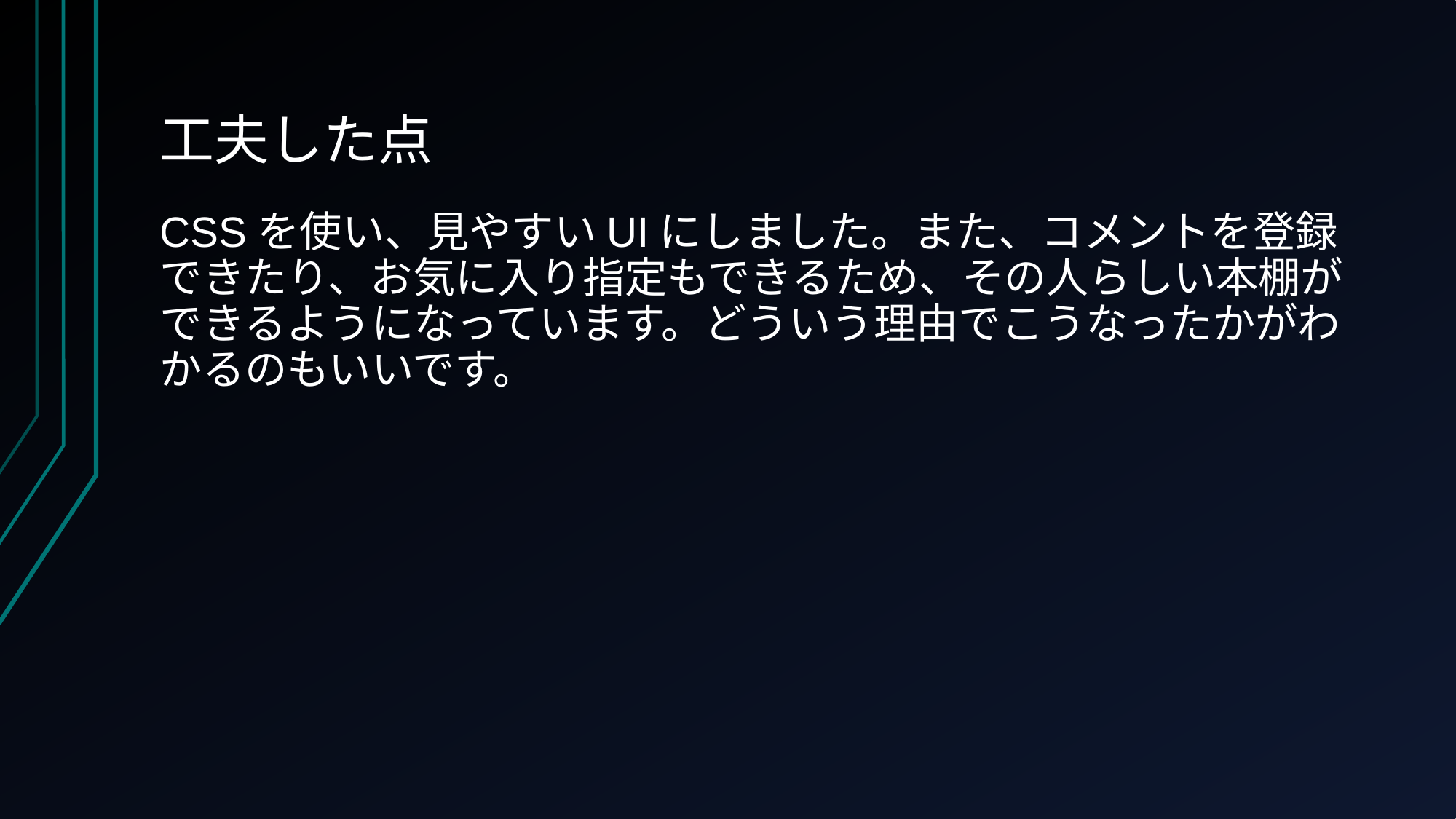

# 工夫した点
CSSを使い、見やすいUIにしました。また、コメントを登録できたり、お気に入り指定もできるため、その人らしい本棚ができるようになっています。どういう理由でこうなったかがわかるのもいいです。